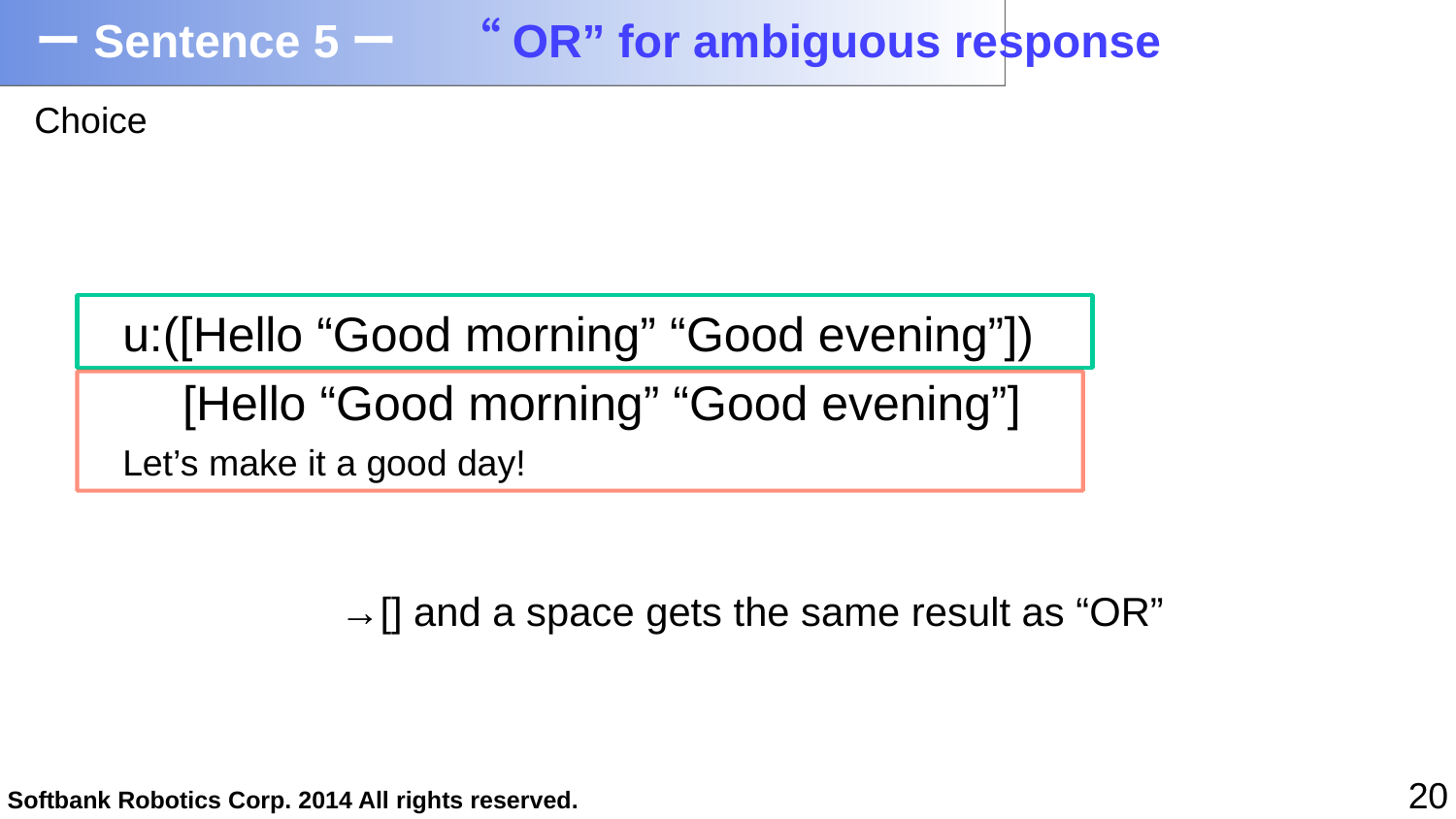

# ーSentence 5ー　 “OR” for ambiguous response
Choice

u:([Hello “Good morning” “Good evening”])
　[Hello “Good morning” “Good evening”]
Let’s make it a good day!

→[] and a space gets the same result as “OR”
20